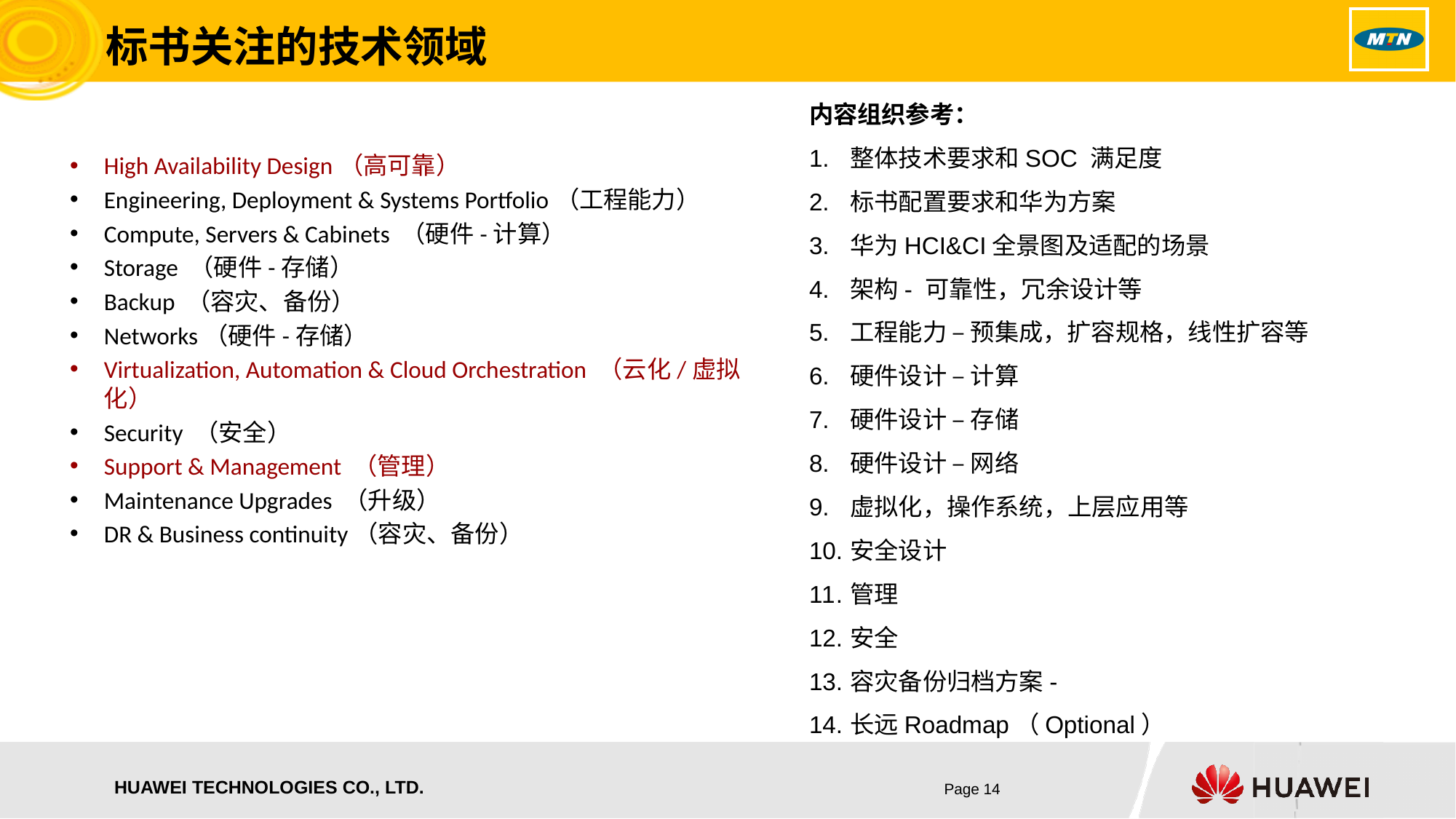

# 标书关注的技术领域
内容组织参考：
整体技术要求和SOC 满足度
标书配置要求和华为方案
华为HCI&CI全景图及适配的场景
架构- 可靠性，冗余设计等
工程能力 – 预集成，扩容规格，线性扩容等
硬件设计 – 计算
硬件设计 – 存储
硬件设计 – 网络
虚拟化，操作系统，上层应用等
安全设计
管理
安全
容灾备份归档方案-
长远Roadmap（Optional）

High Availability Design（高可靠）
Engineering, Deployment & Systems Portfolio（工程能力）
Compute, Servers & Cabinets （硬件-计算）
Storage （硬件-存储）
Backup （容灾、备份）
Networks（硬件-存储）
Virtualization, Automation & Cloud Orchestration （云化/虚拟化）
Security （安全）
Support & Management （管理）
Maintenance Upgrades （升级）
DR & Business continuity（容灾、备份）